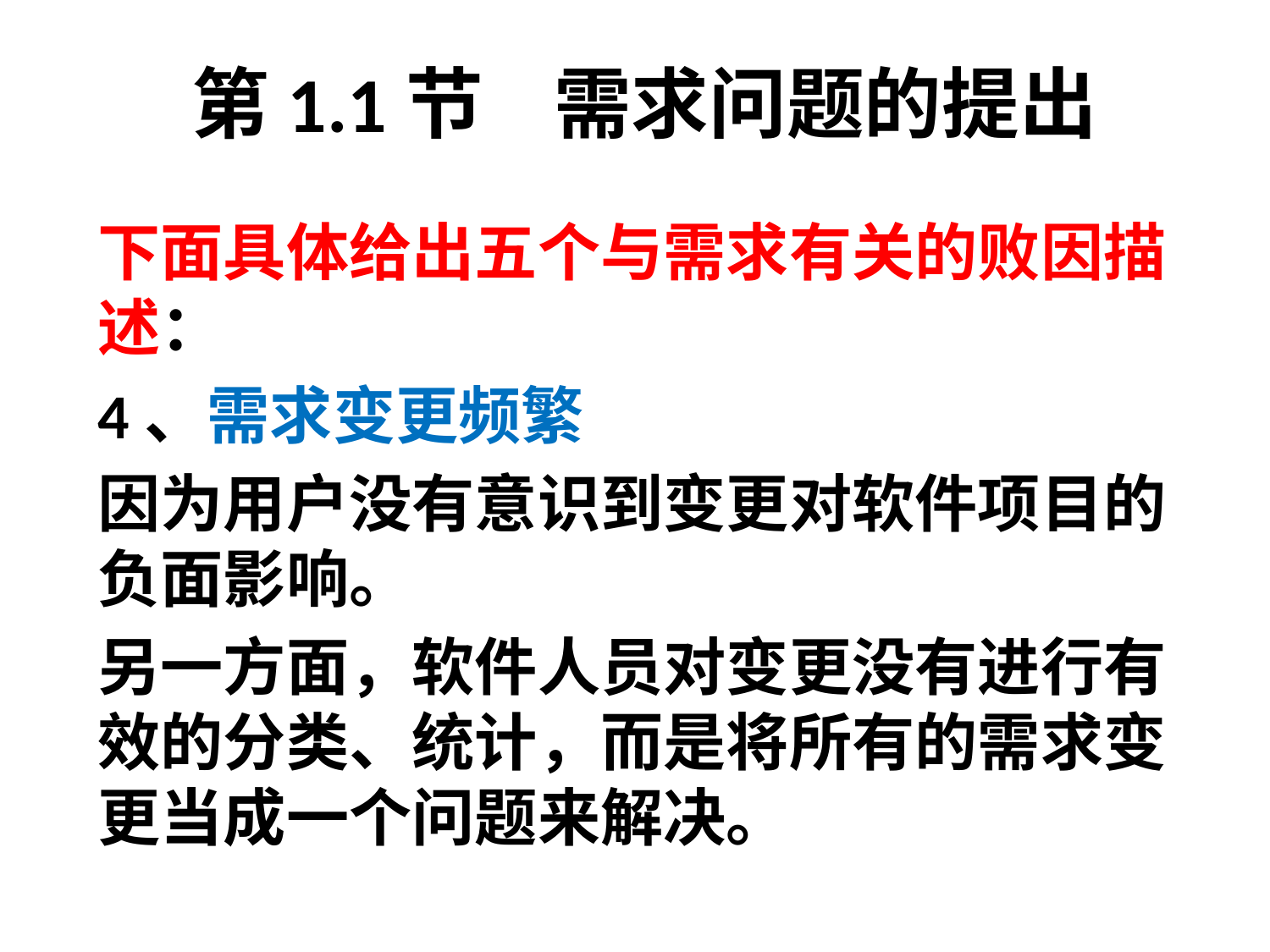

# 第1.1节    需求问题的提出
下面具体给出五个与需求有关的败因描述：
4、需求变更频繁
因为用户没有意识到变更对软件项目的负面影响。
另一方面，软件人员对变更没有进行有效的分类、统计，而是将所有的需求变更当成一个问题来解决。